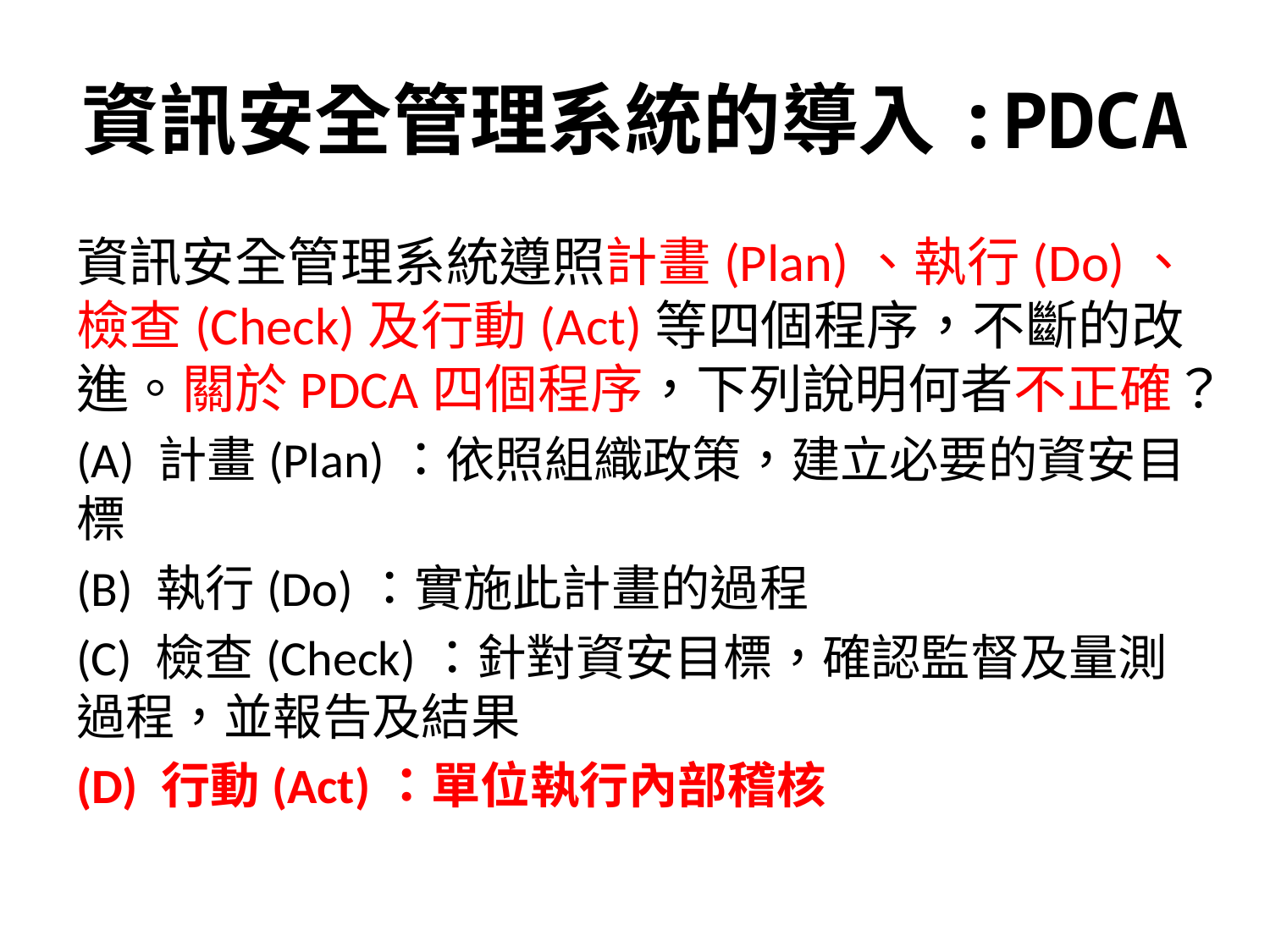

# 資訊安全管理系統的導入:PDCA
資訊安全管理系統遵照計畫(Plan)、執行(Do)、檢查(Check)及行動(Act)等四個程序，不斷的改進。關於PDCA四個程序，下列說明何者不正確？
(A) 計畫(Plan)：依照組織政策，建立必要的資安目標
(B) 執行(Do)：實施此計畫的過程
(C) 檢查(Check)：針對資安目標，確認監督及量測過程，並報告及結果
(D) 行動(Act)：單位執行內部稽核